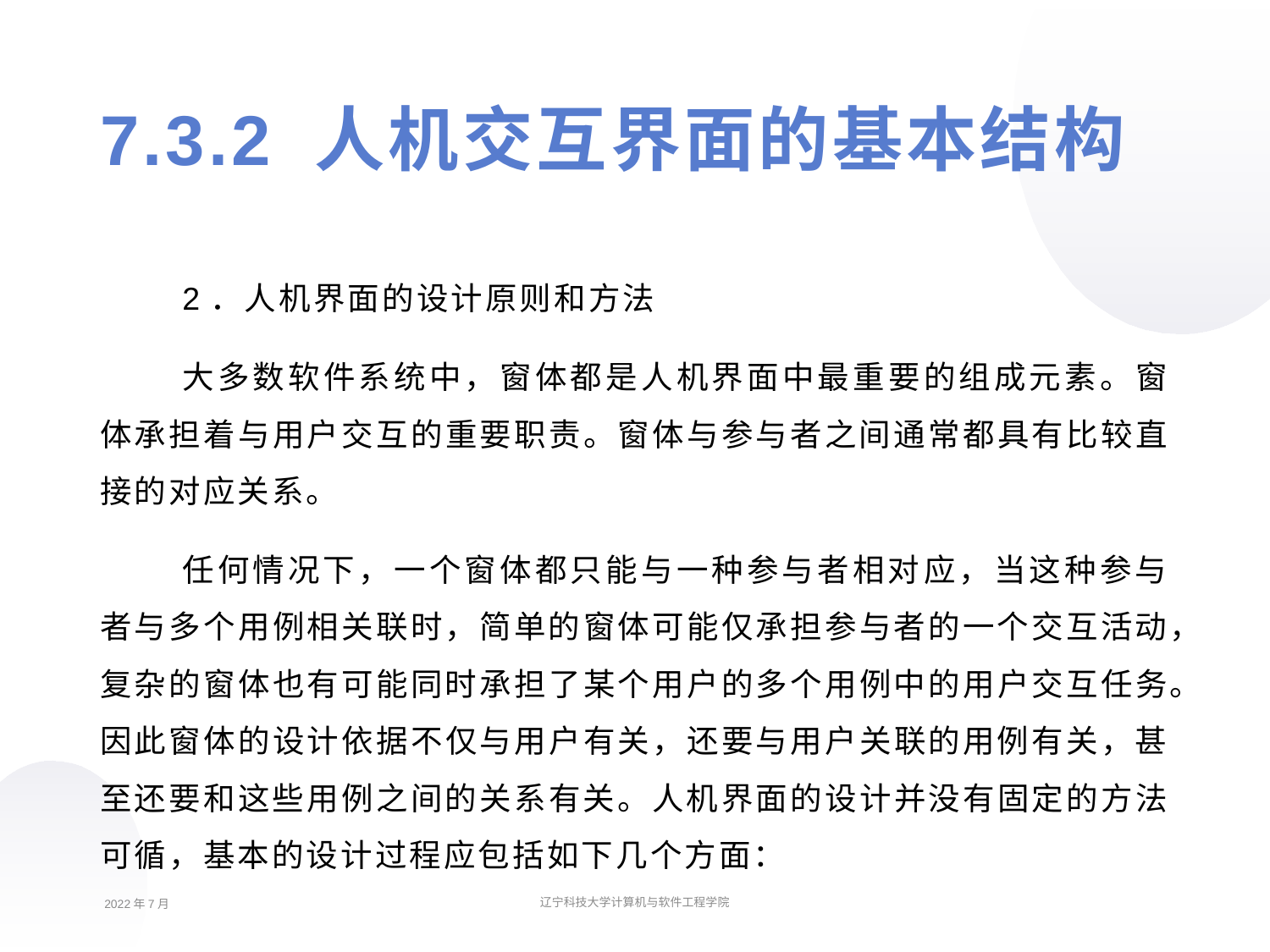

7.3.2 人机交互界面的基本结构
2．人机界面的设计原则和方法
大多数软件系统中，窗体都是人机界面中最重要的组成元素。窗体承担着与用户交互的重要职责。窗体与参与者之间通常都具有比较直接的对应关系。
任何情况下，一个窗体都只能与一种参与者相对应，当这种参与者与多个用例相关联时，简单的窗体可能仅承担参与者的一个交互活动，复杂的窗体也有可能同时承担了某个用户的多个用例中的用户交互任务。因此窗体的设计依据不仅与用户有关，还要与用户关联的用例有关，甚至还要和这些用例之间的关系有关。人机界面的设计并没有固定的方法可循，基本的设计过程应包括如下几个方面：

2022年7月
辽宁科技大学计算机与软件工程学院
61